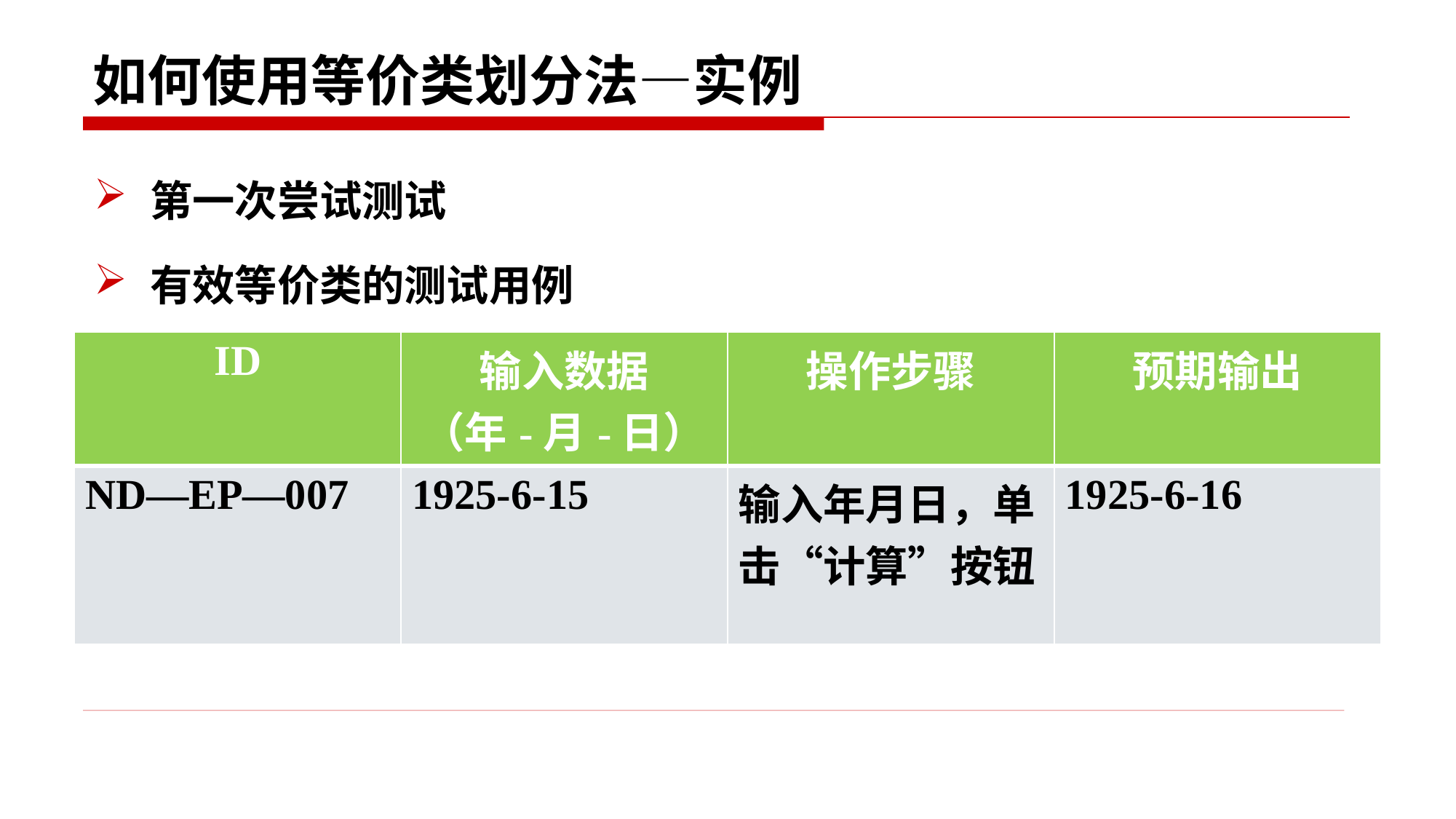

# 如何使用等价类划分法—实例
第一次尝试测试
有效等价类的测试用例
| ID | 输入数据 （年-月-日） | 操作步骤 | 预期输出 |
| --- | --- | --- | --- |
| ND—EP—007 | 1925-6-15 | 输入年月日，单击“计算”按钮 | 1925-6-16 |